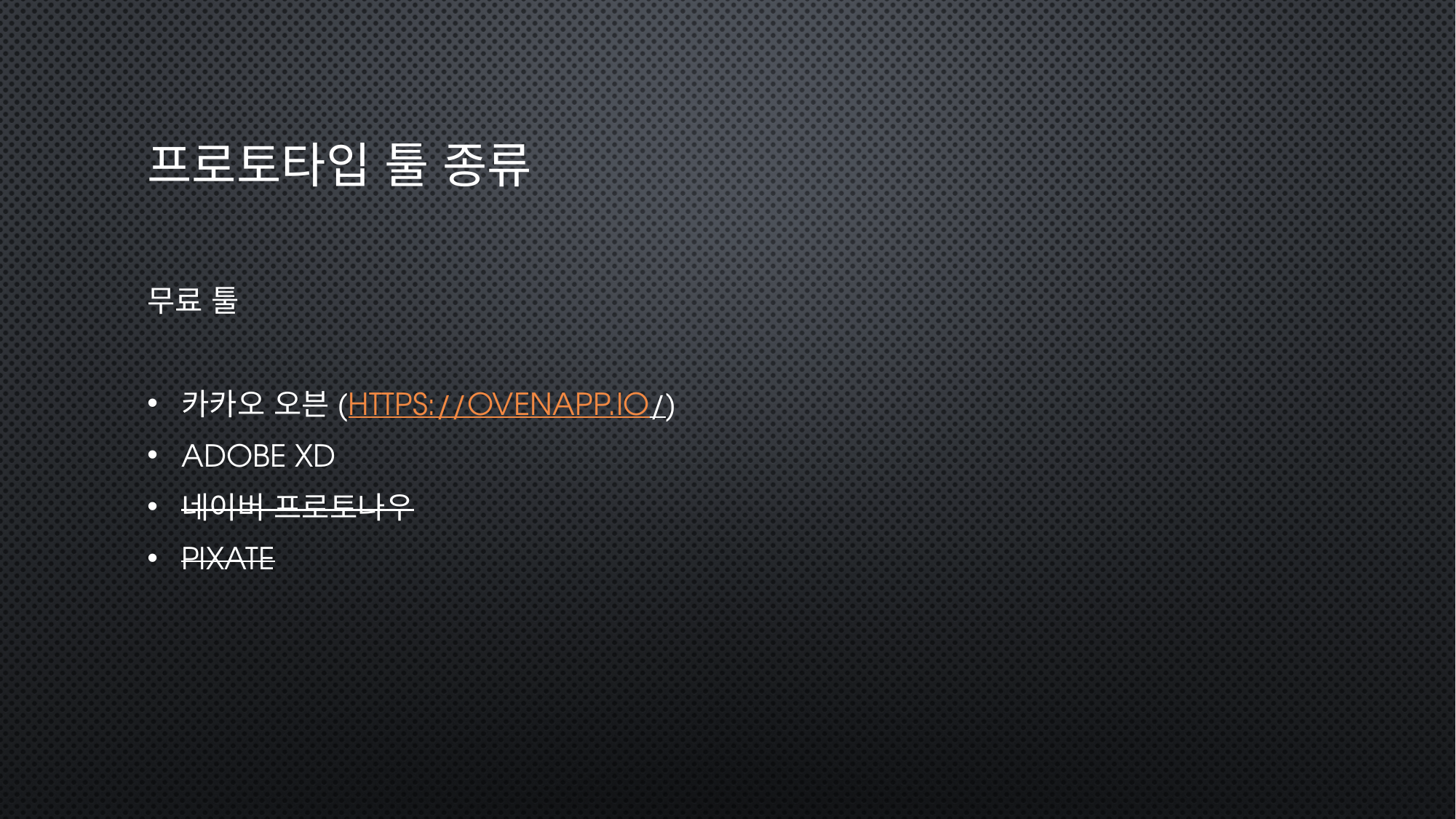

# 프로토타입 툴 종류
무료 툴

카카오 오븐(https://ovenapp.io/)
Adobe xd
네이버 프로토나우
Pixate